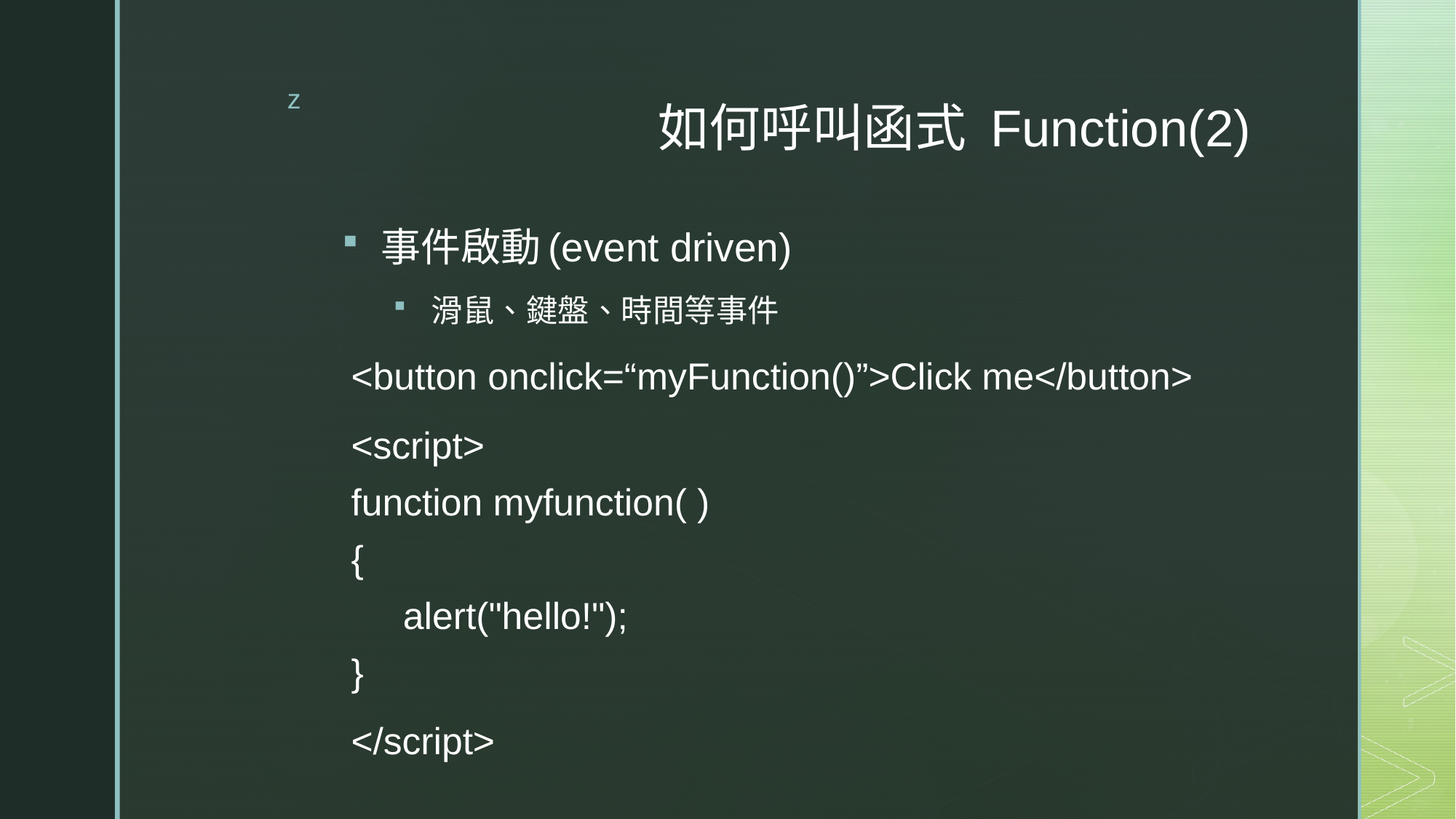

# 如何呼叫函式 Function(2)
事件啟動(event driven)
滑鼠、鍵盤、時間等事件
<button onclick=“myFunction()”>Click me</button>
<script>
function myfunction( )
{
     alert("hello!");
}
</script>